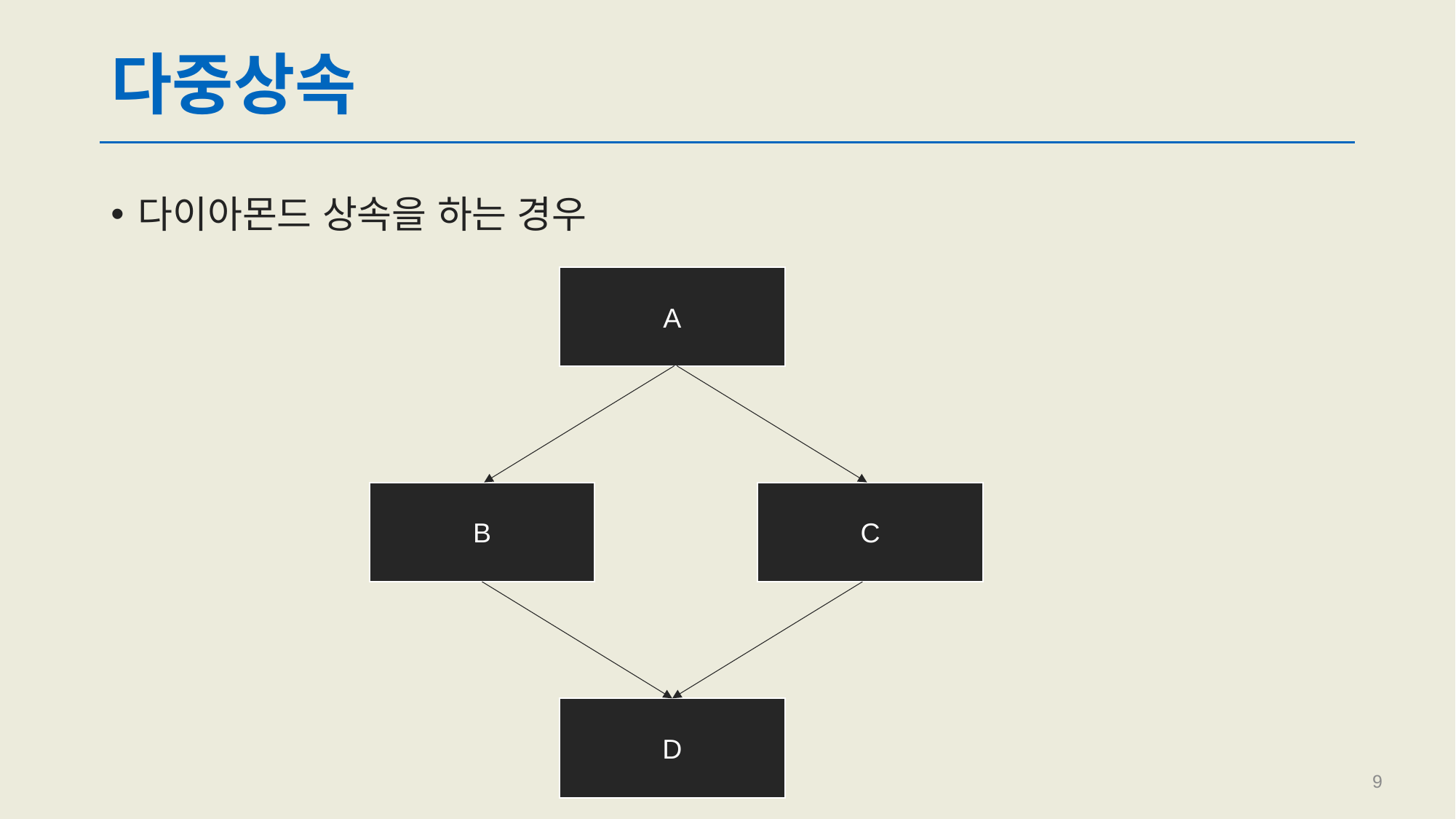

# 다중상속
다이아몬드 상속을 하는 경우

A
B
C
D
9